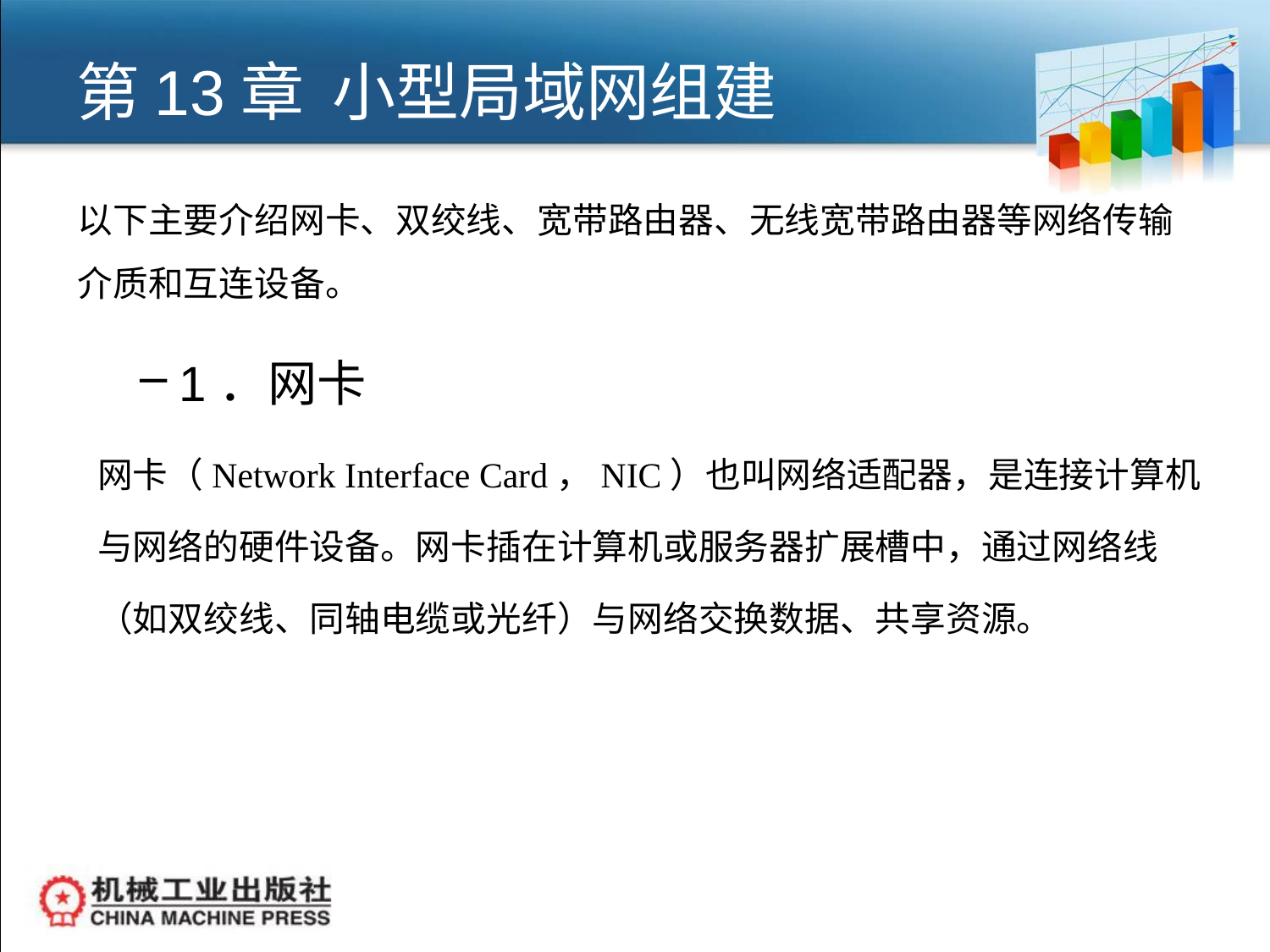

第13章  小型局域网组建
# 以下主要介绍网卡、双绞线、宽带路由器、无线宽带路由器等网络传输介质和互连设备。
1．网卡
网卡（Network Interface Card，NIC）也叫网络适配器，是连接计算机与网络的硬件设备。网卡插在计算机或服务器扩展槽中，通过网络线（如双绞线、同轴电缆或光纤）与网络交换数据、共享资源。